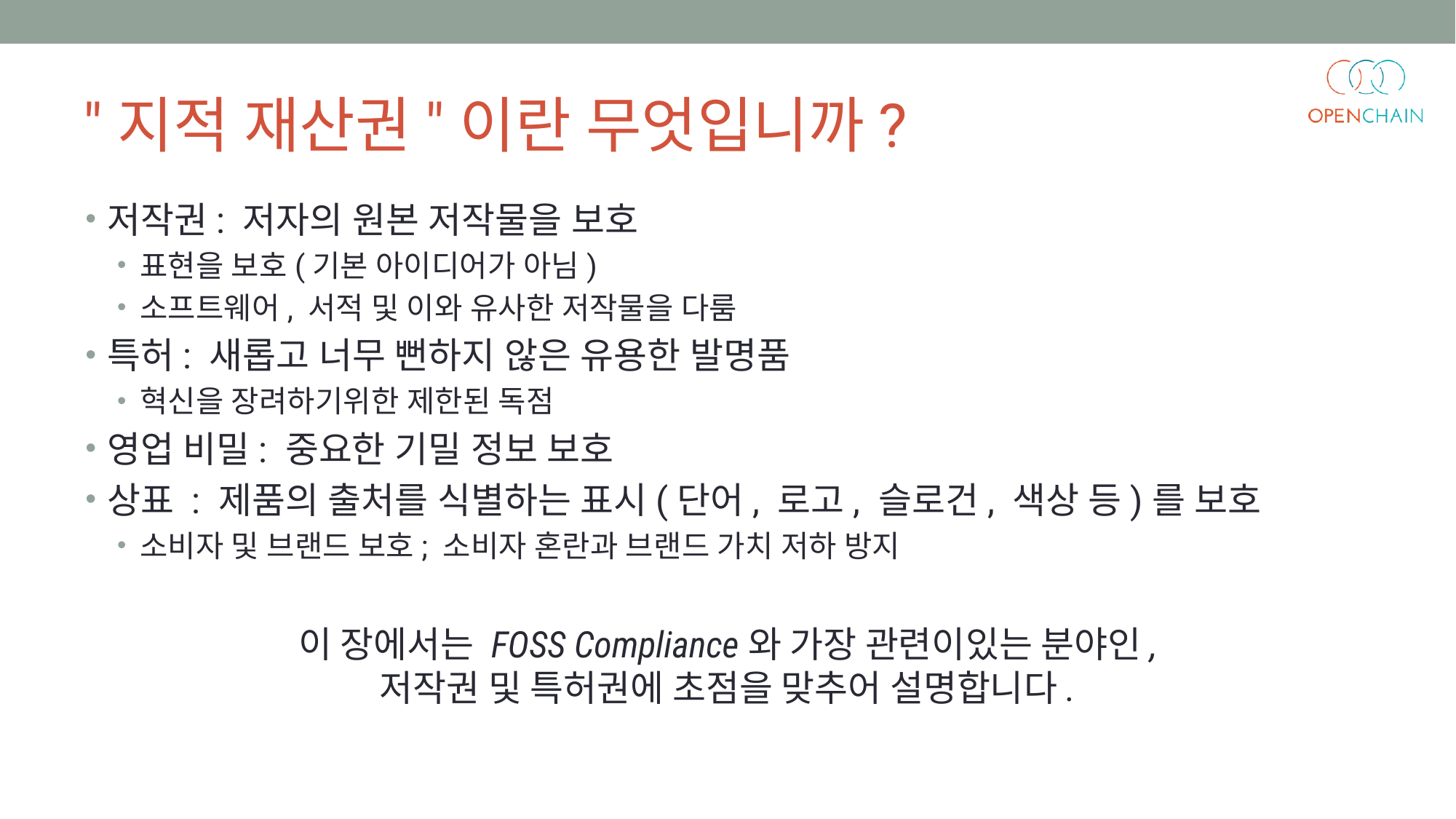

# "지적 재산권"이란 무엇입니까?
저작권: 저자의 원본 저작물을 보호
표현을 보호(기본 아이디어가 아님)
소프트웨어, 서적 및 이와 유사한 저작물을 다룸
특허: 새롭고 너무 뻔하지 않은 유용한 발명품
혁신을 장려하기위한 제한된 독점
영업 비밀: 중요한 기밀 정보 보호
상표 : 제품의 출처를 식별하는 표시(단어, 로고, 슬로건, 색상 등)를 보호
소비자 및 브랜드 보호; 소비자 혼란과 브랜드 가치 저하 방지

이 장에서는 FOSS Compliance와 가장 관련이있는 분야인,
저작권 및 특허권에 초점을 맞추어 설명합니다.